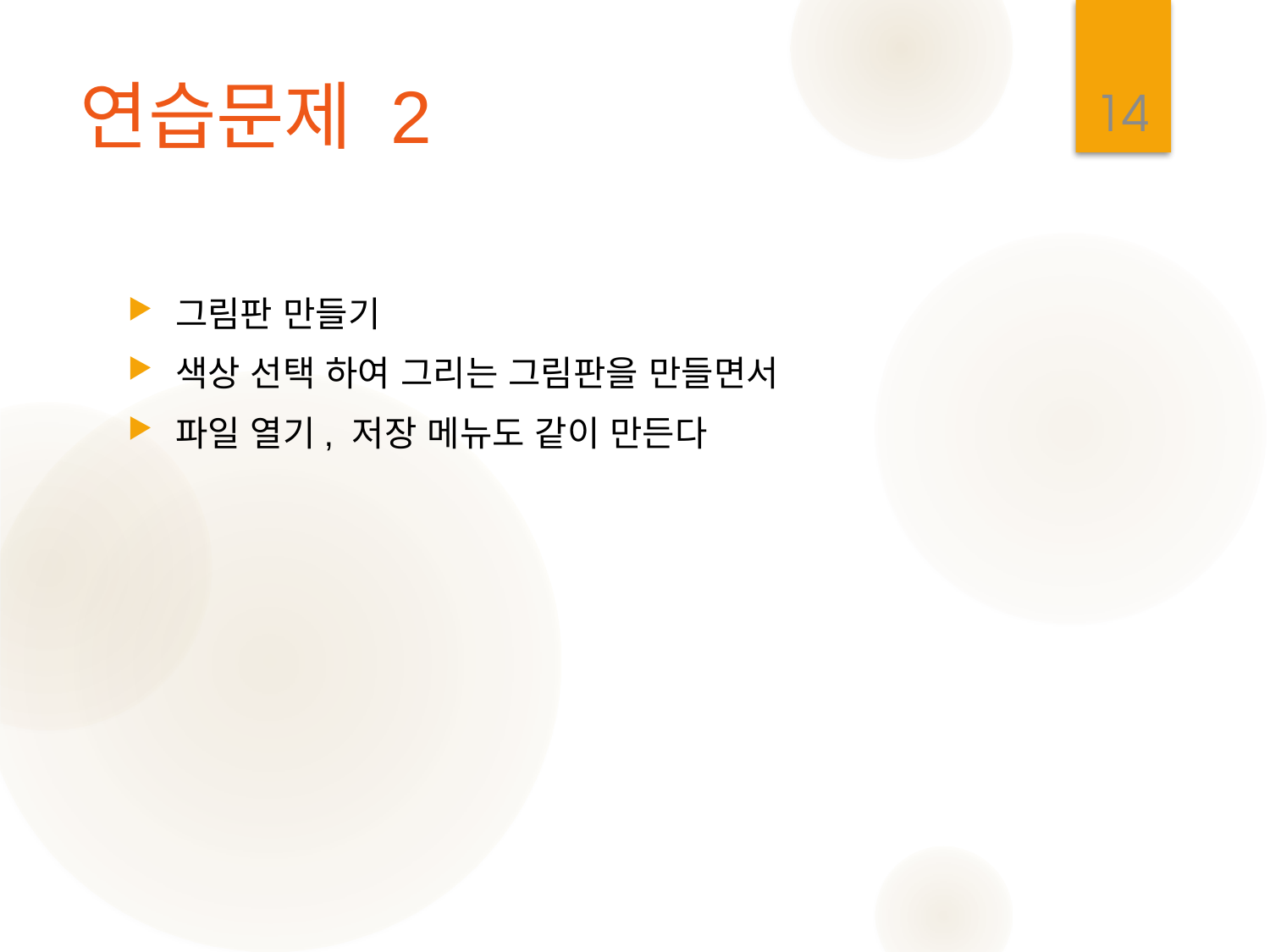

14
# 연습문제 2
그림판 만들기
색상 선택 하여 그리는 그림판을 만들면서
파일 열기, 저장 메뉴도 같이 만든다